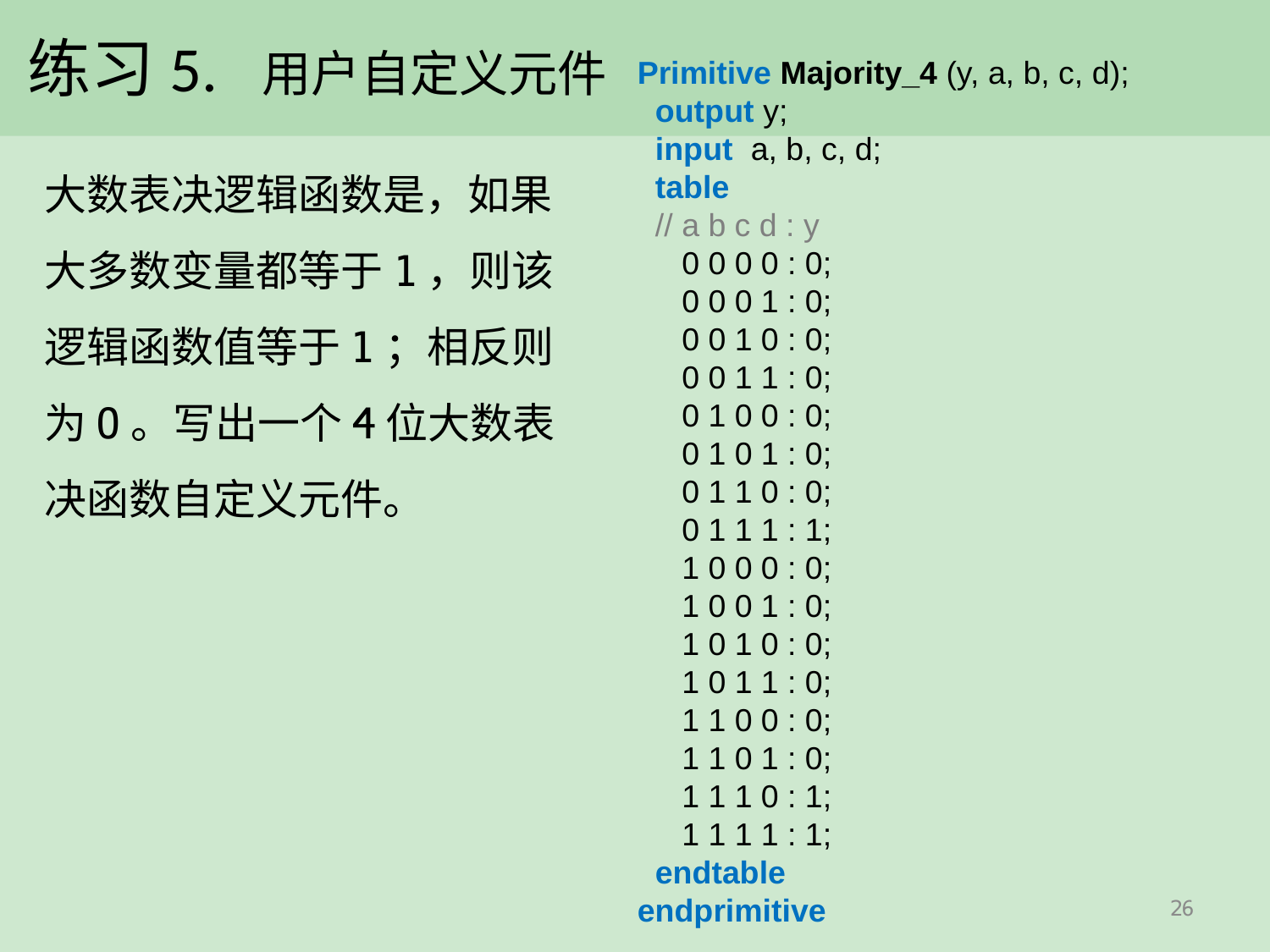

# 练习5.  用户自定义元件
Primitive Majority_4 (y, a, b, c, d);
  output y;
  input  a, b, c, d;
  table
  // a b c d : y
     0 0 0 0 : 0;
     0 0 0 1 : 0;
     0 0 1 0 : 0;
     0 0 1 1 : 0;
     0 1 0 0 : 0;
     0 1 0 1 : 0;
     0 1 1 0 : 0;
     0 1 1 1 : 1;
     1 0 0 0 : 0;
     1 0 0 1 : 0;
     1 0 1 0 : 0;
     1 0 1 1 : 0;
     1 1 0 0 : 0;
     1 1 0 1 : 0;
     1 1 1 0 : 1;
     1 1 1 1 : 1;
  endtable
endprimitive
大数表决逻辑函数是，如果大多数变量都等于1，则该逻辑函数值等于1；相反则为0。写出一个4位大数表决函数自定义元件。
26